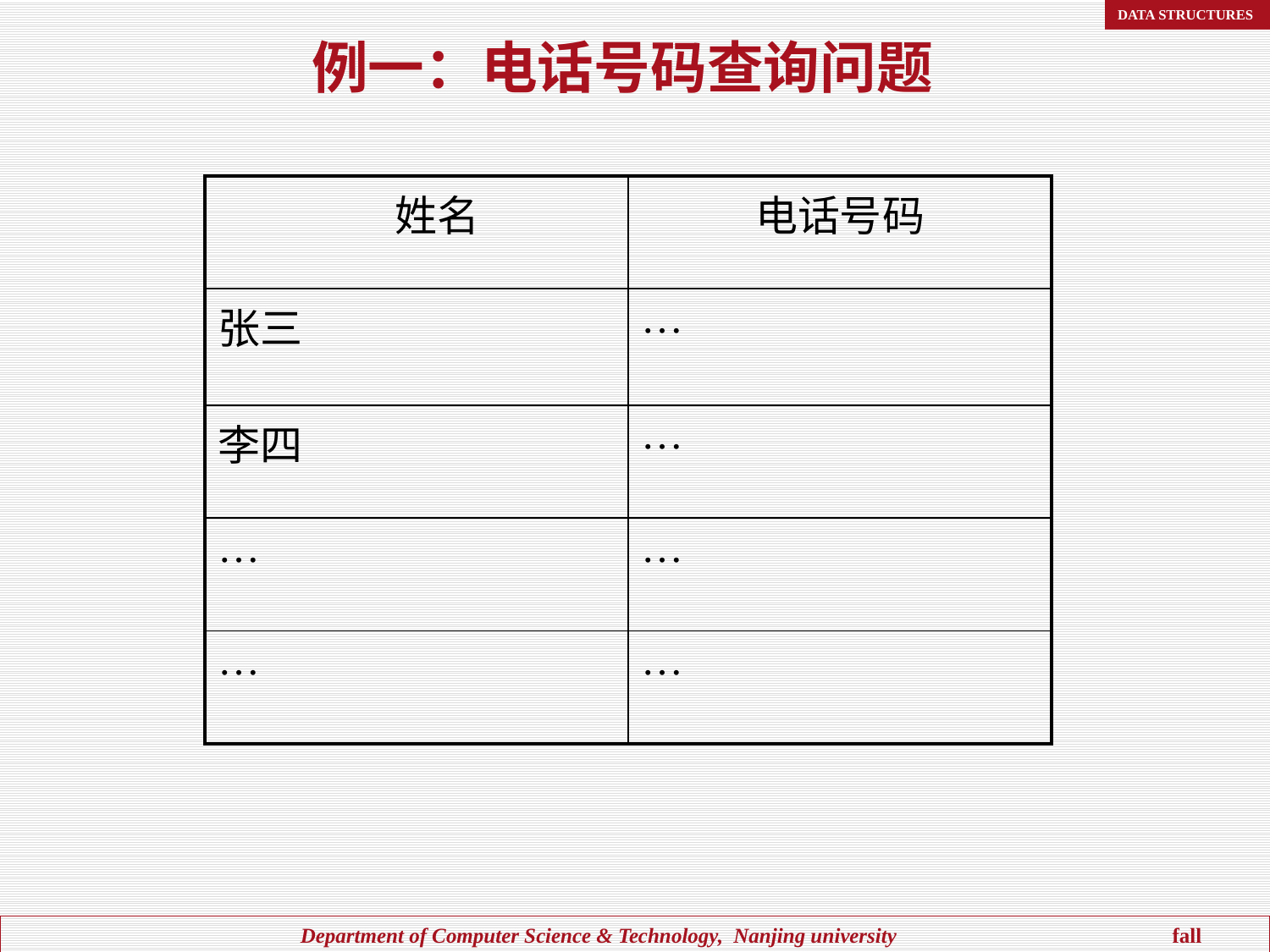

例一：电话号码查询问题
| 姓名 | 电话号码 |
| --- | --- |
| 张三 | … |
| 李四 | … |
| … | … |
| … | … |